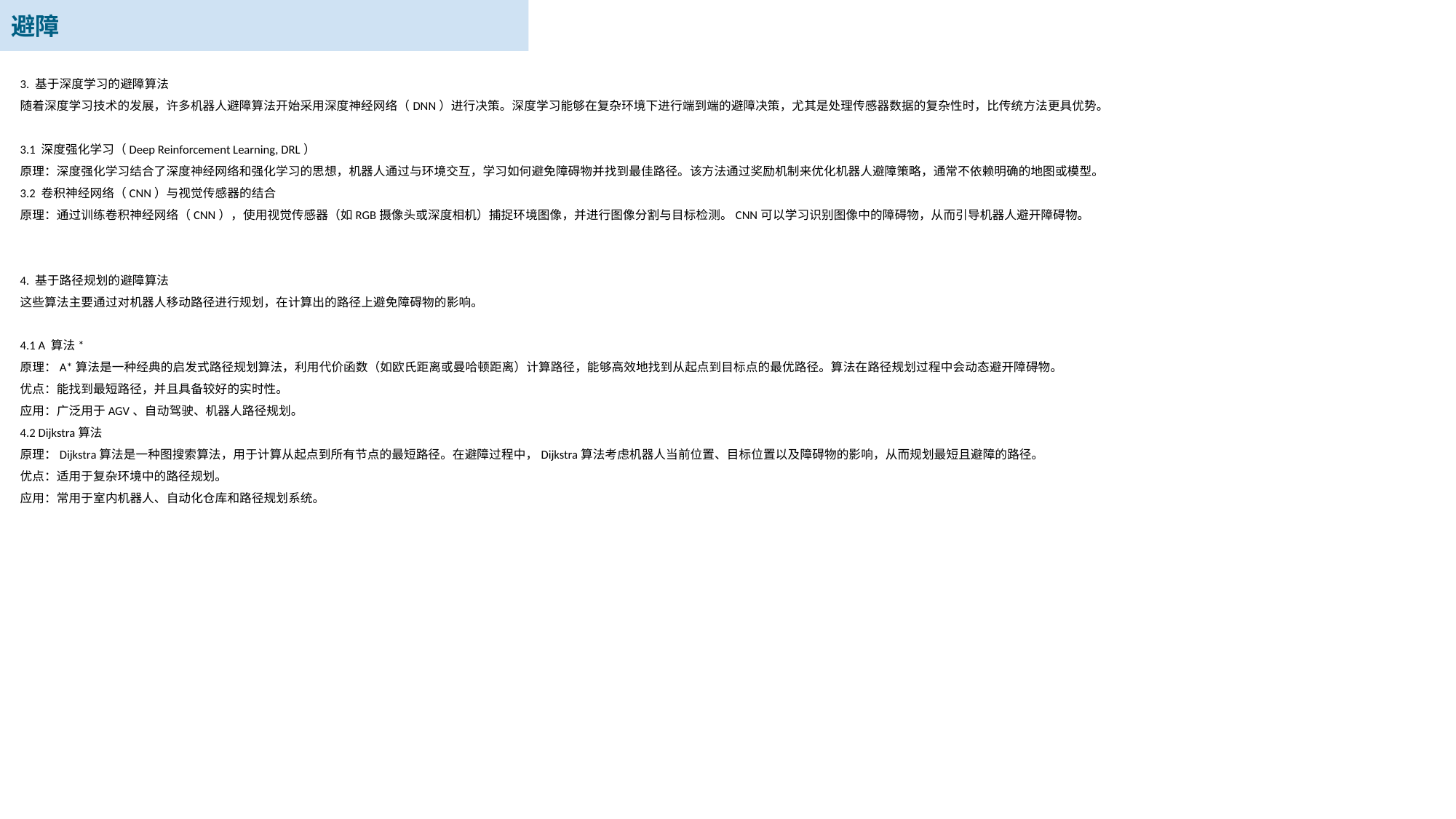

避障
3. 基于深度学习的避障算法
随着深度学习技术的发展，许多机器人避障算法开始采用深度神经网络（DNN）进行决策。深度学习能够在复杂环境下进行端到端的避障决策，尤其是处理传感器数据的复杂性时，比传统方法更具优势。

3.1 深度强化学习（Deep Reinforcement Learning, DRL）
原理：深度强化学习结合了深度神经网络和强化学习的思想，机器人通过与环境交互，学习如何避免障碍物并找到最佳路径。该方法通过奖励机制来优化机器人避障策略，通常不依赖明确的地图或模型。
3.2 卷积神经网络（CNN）与视觉传感器的结合
原理：通过训练卷积神经网络（CNN），使用视觉传感器（如RGB摄像头或深度相机）捕捉环境图像，并进行图像分割与目标检测。CNN可以学习识别图像中的障碍物，从而引导机器人避开障碍物。

4. 基于路径规划的避障算法
这些算法主要通过对机器人移动路径进行规划，在计算出的路径上避免障碍物的影响。

4.1 A 算法*
原理：A*算法是一种经典的启发式路径规划算法，利用代价函数（如欧氏距离或曼哈顿距离）计算路径，能够高效地找到从起点到目标点的最优路径。算法在路径规划过程中会动态避开障碍物。
优点：能找到最短路径，并且具备较好的实时性。
应用：广泛用于AGV、自动驾驶、机器人路径规划。
4.2 Dijkstra算法
原理：Dijkstra算法是一种图搜索算法，用于计算从起点到所有节点的最短路径。在避障过程中，Dijkstra算法考虑机器人当前位置、目标位置以及障碍物的影响，从而规划最短且避障的路径。
优点：适用于复杂环境中的路径规划。
应用：常用于室内机器人、自动化仓库和路径规划系统。